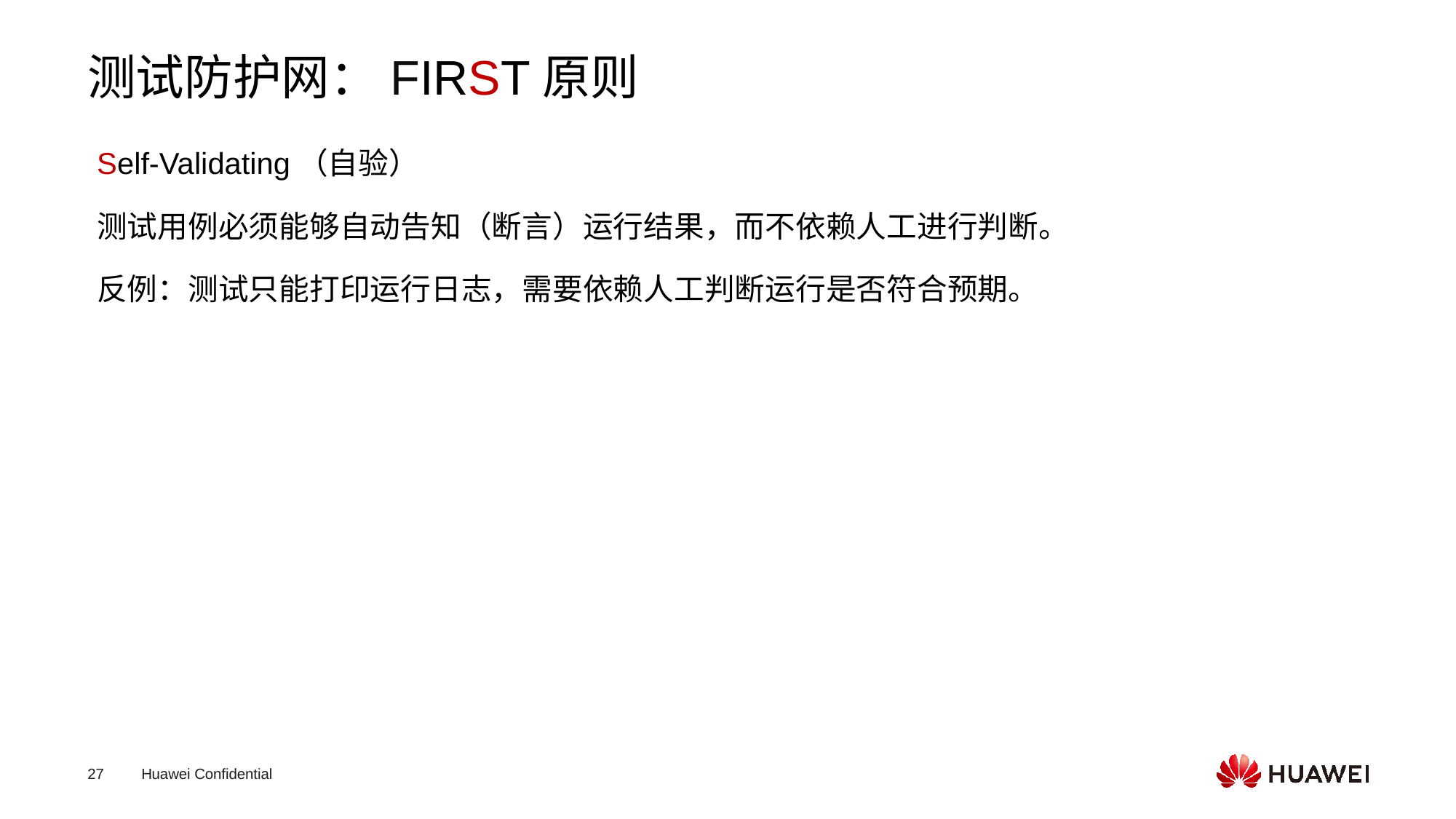

# 测试防护网：FIRST原则
Self-Validating（自验）
测试用例必须能够自动告知（断言）运行结果，而不依赖人工进行判断。
反例：测试只能打印运行日志，需要依赖人工判断运行是否符合预期。